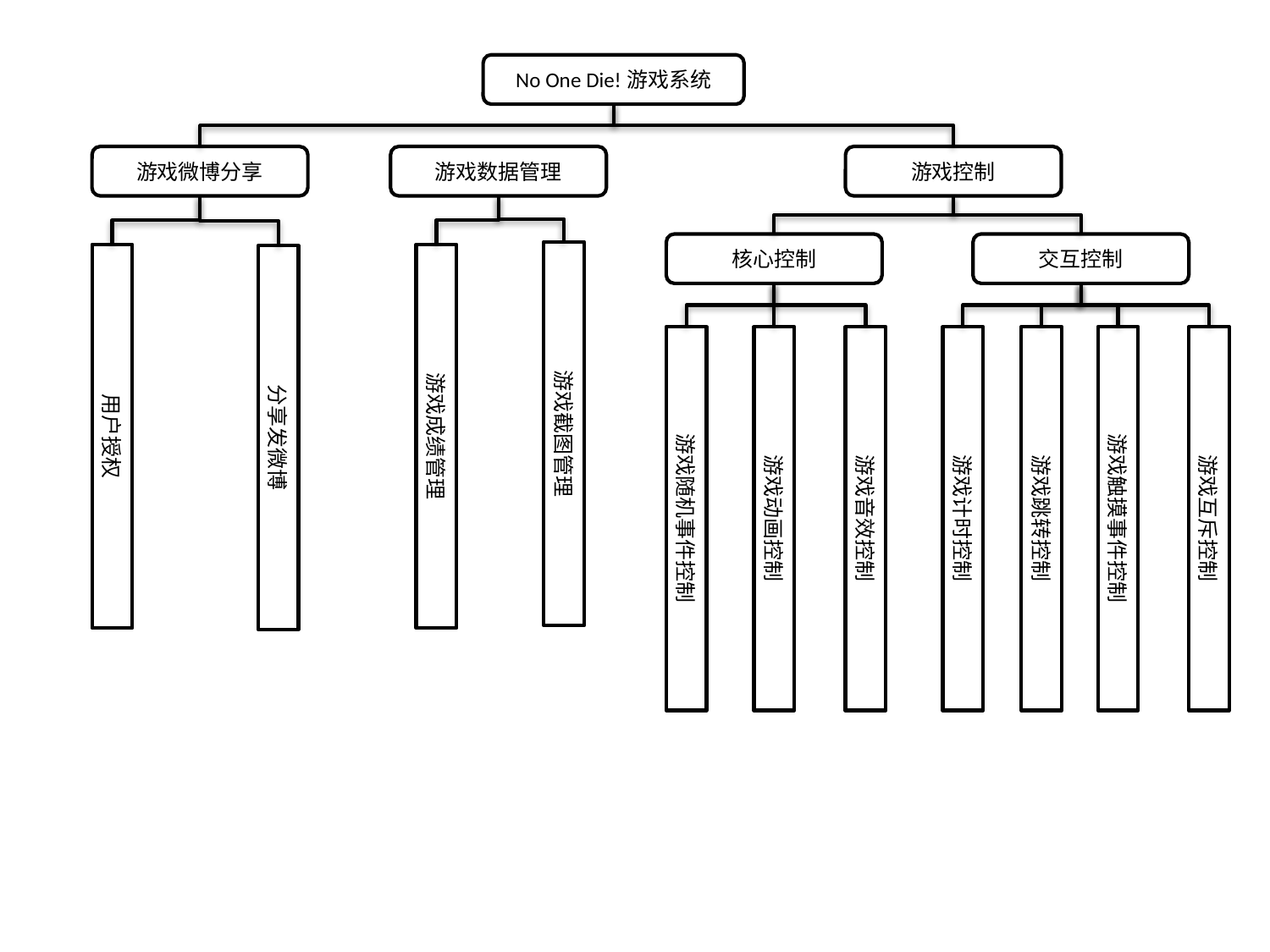

No One Die!游戏系统
游戏微博分享
游戏数据管理
游戏控制
核心控制
交互控制
游戏截图管理
用户授权
游戏成绩管理
分享发微博
游戏随机事件控制
游戏动画控制
游戏音效控制
游戏计时控制
游戏跳转控制
游戏触摸事件控制
游戏互斥控制